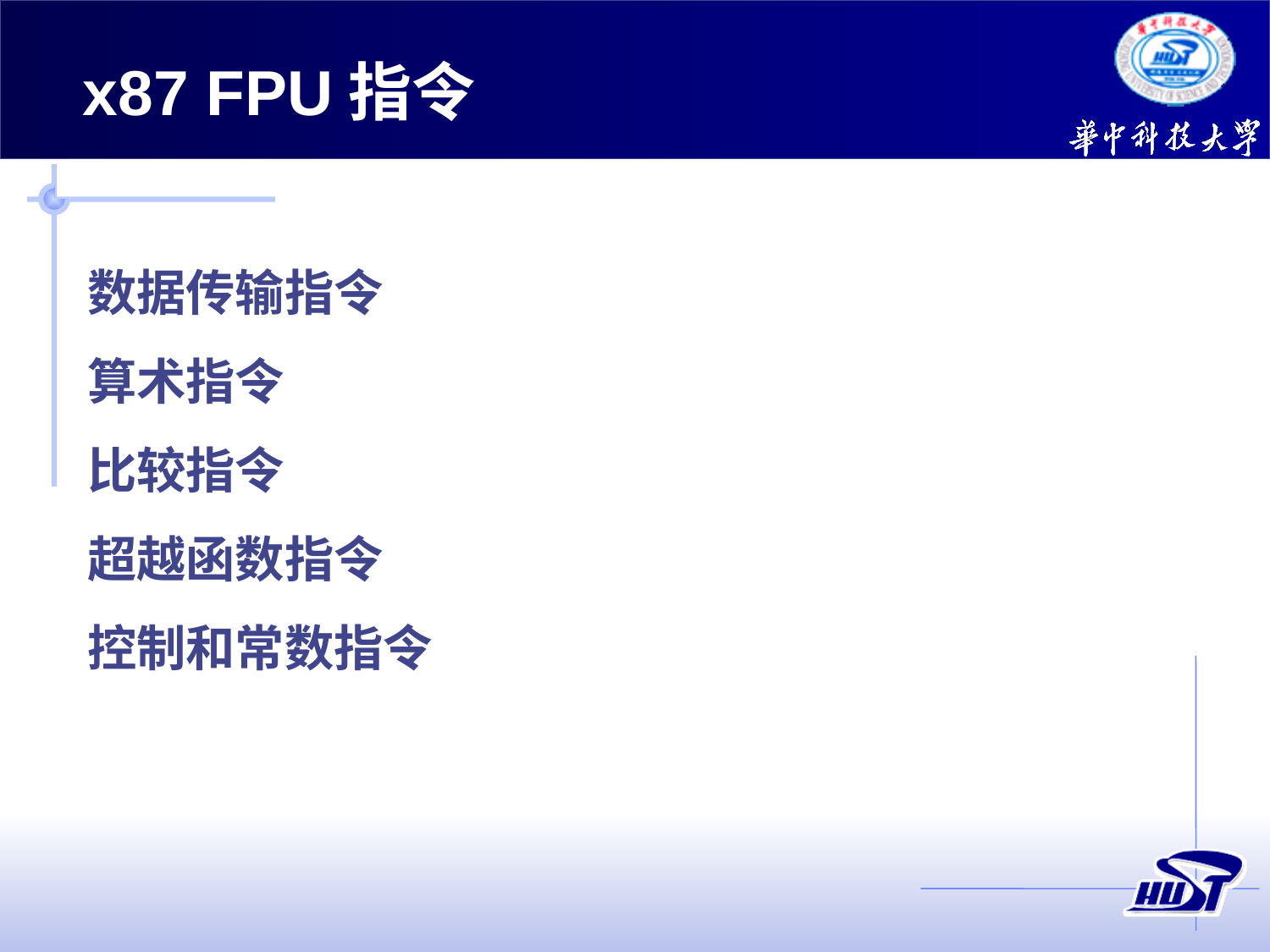

x87 FPU指令
数据传输指令
算术指令
比较指令
超越函数指令
控制和常数指令